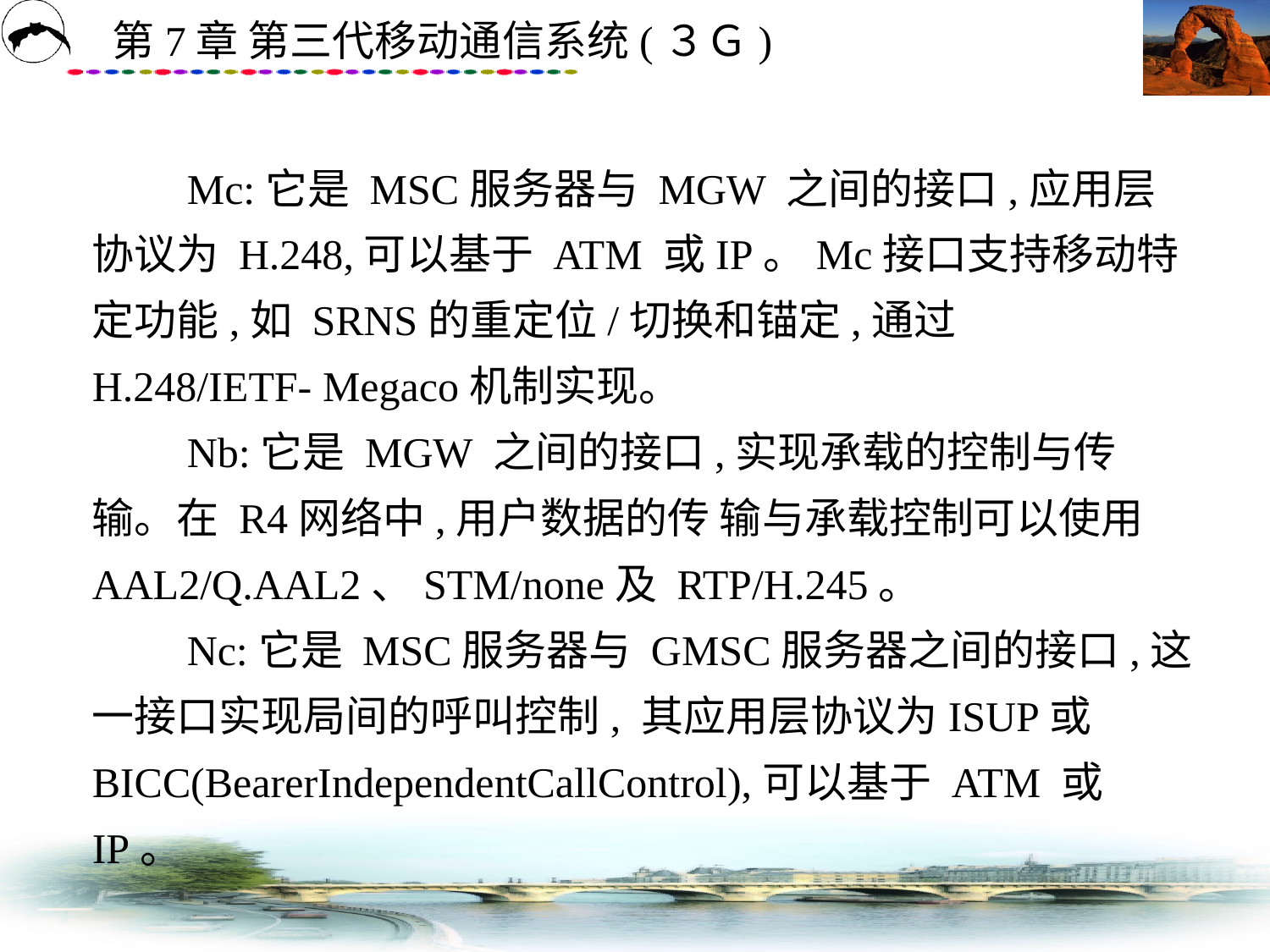

# Mc:它是 MSC服务器与 MGW 之间的接口,应用层协议为 H.248,可以基于 ATM 或IP。Mc接口支持移动特定功能,如 SRNS的重定位/切换和锚定,通过 H.248/IETF- Megaco机制实现。 　　Nb:它是 MGW 之间的接口,实现承载的控制与传输。在 R4网络中,用户数据的传 输与承载控制可以使用 AAL2/Q.AAL2、STM/none及 RTP/H.245。 　　Nc:它是 MSC服务器与 GMSC服务器之间的接口,这一接口实现局间的呼叫控制, 其应用层协议为ISUP或 BICC(BearerIndependentCallControl),可以基于 ATM 或IP。